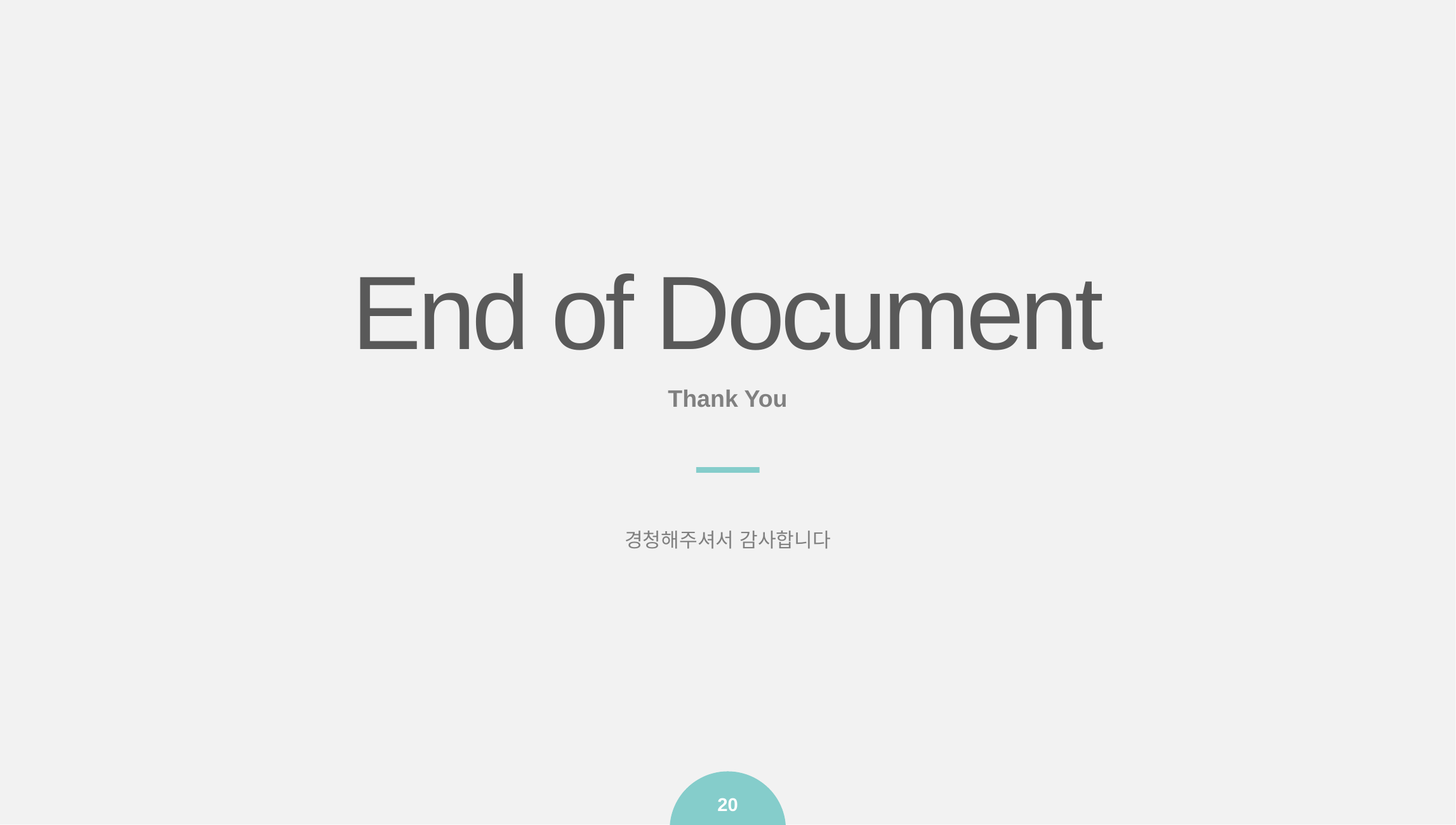

End of Document
Thank You
경청해주셔서 감사합니다